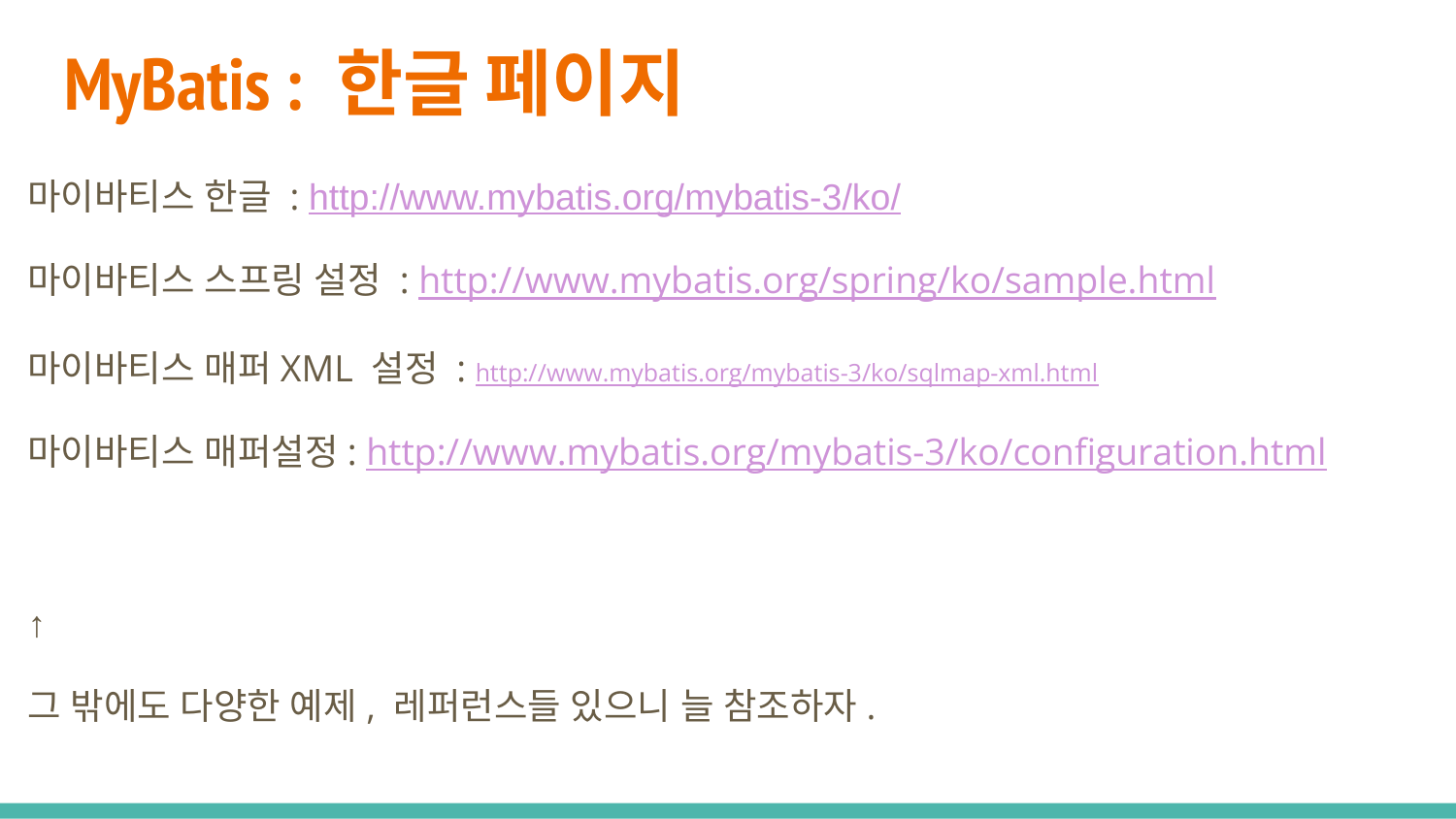

# MyBatis : 한글 페이지
마이바티스 한글 : http://www.mybatis.org/mybatis-3/ko/
마이바티스 스프링 설정 : http://www.mybatis.org/spring/ko/sample.html
마이바티스 매퍼XML 설정 : http://www.mybatis.org/mybatis-3/ko/sqlmap-xml.html
마이바티스 매퍼설정: http://www.mybatis.org/mybatis-3/ko/configuration.html

↑
그 밖에도 다양한 예제, 레퍼런스들 있으니 늘 참조하자.